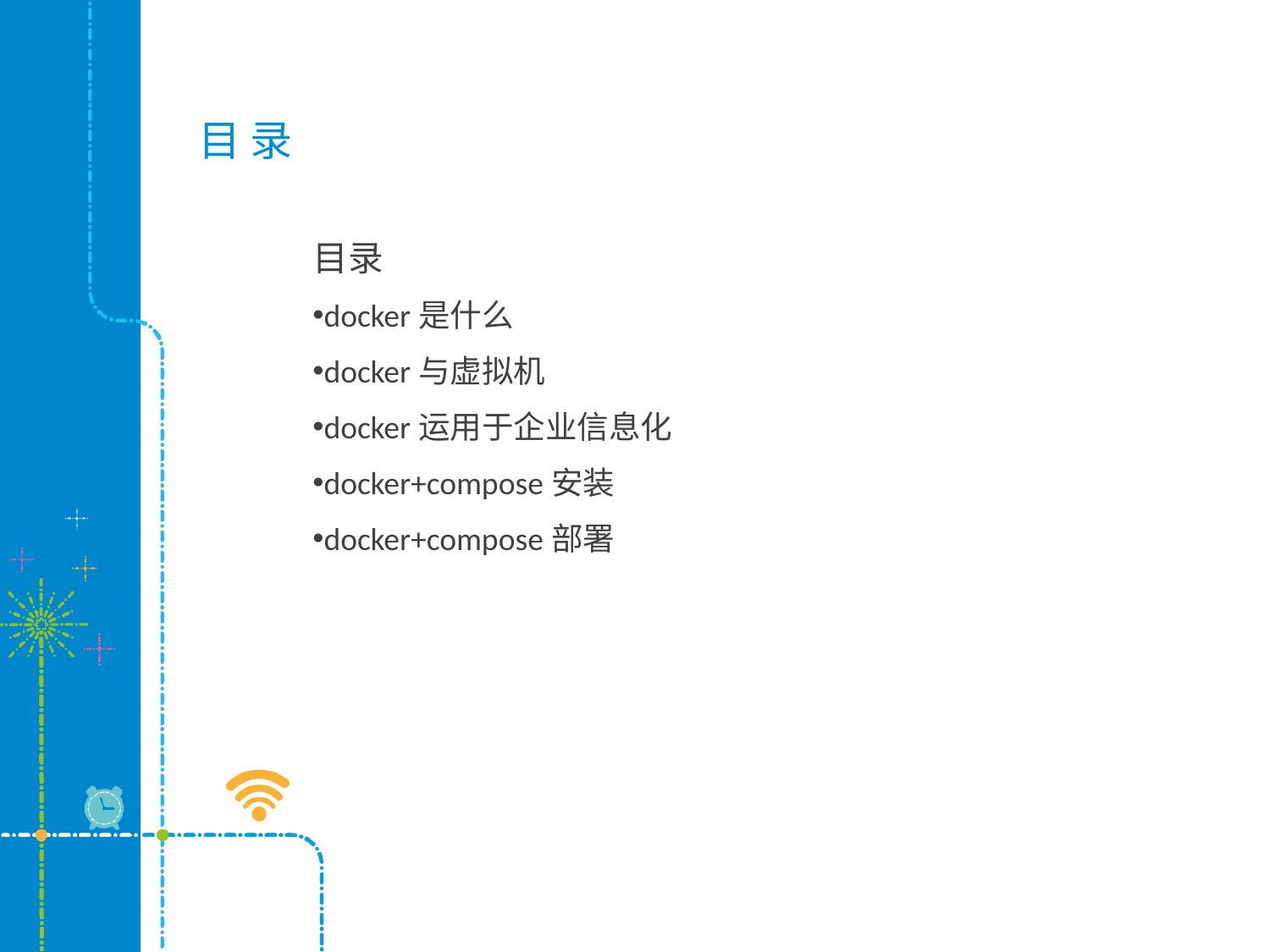

# 目 录
目录
docker是什么
docker与虚拟机
docker运用于企业信息化
docker+compose安装
docker+compose部署